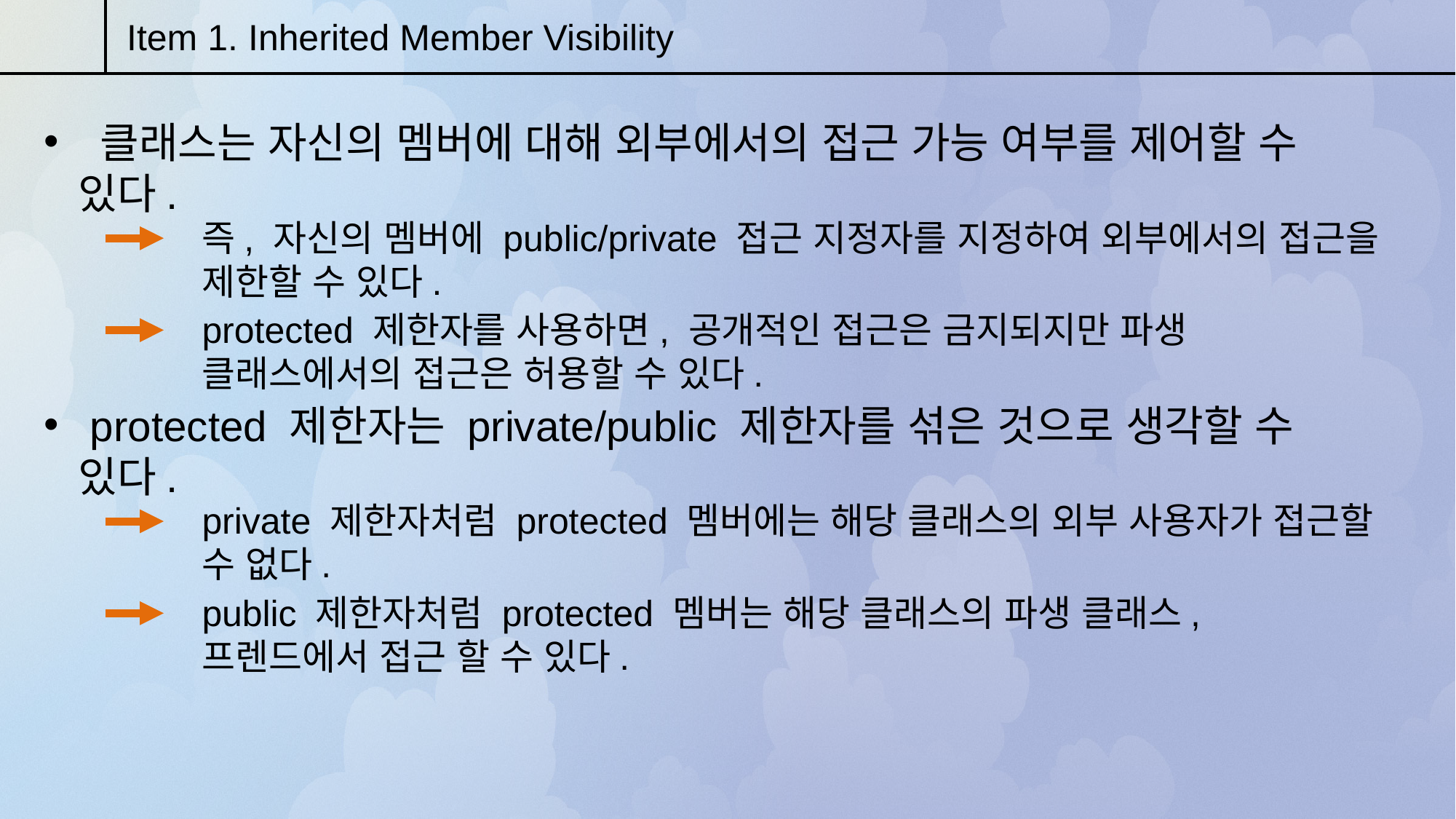

Item 1. Inherited Member Visibility
 클래스는 자신의 멤버에 대해 외부에서의 접근 가능 여부를 제어할 수 있다.
즉, 자신의 멤버에 public/private 접근 지정자를 지정하여 외부에서의 접근을 제한할 수 있다.
protected 제한자를 사용하면, 공개적인 접근은 금지되지만 파생 클래스에서의 접근은 허용할 수 있다.
 protected 제한자는 private/public 제한자를 섞은 것으로 생각할 수 있다.
private 제한자처럼 protected 멤버에는 해당 클래스의 외부 사용자가 접근할 수 없다.
public 제한자처럼 protected 멤버는 해당 클래스의 파생 클래스, 프렌드에서 접근 할 수 있다.